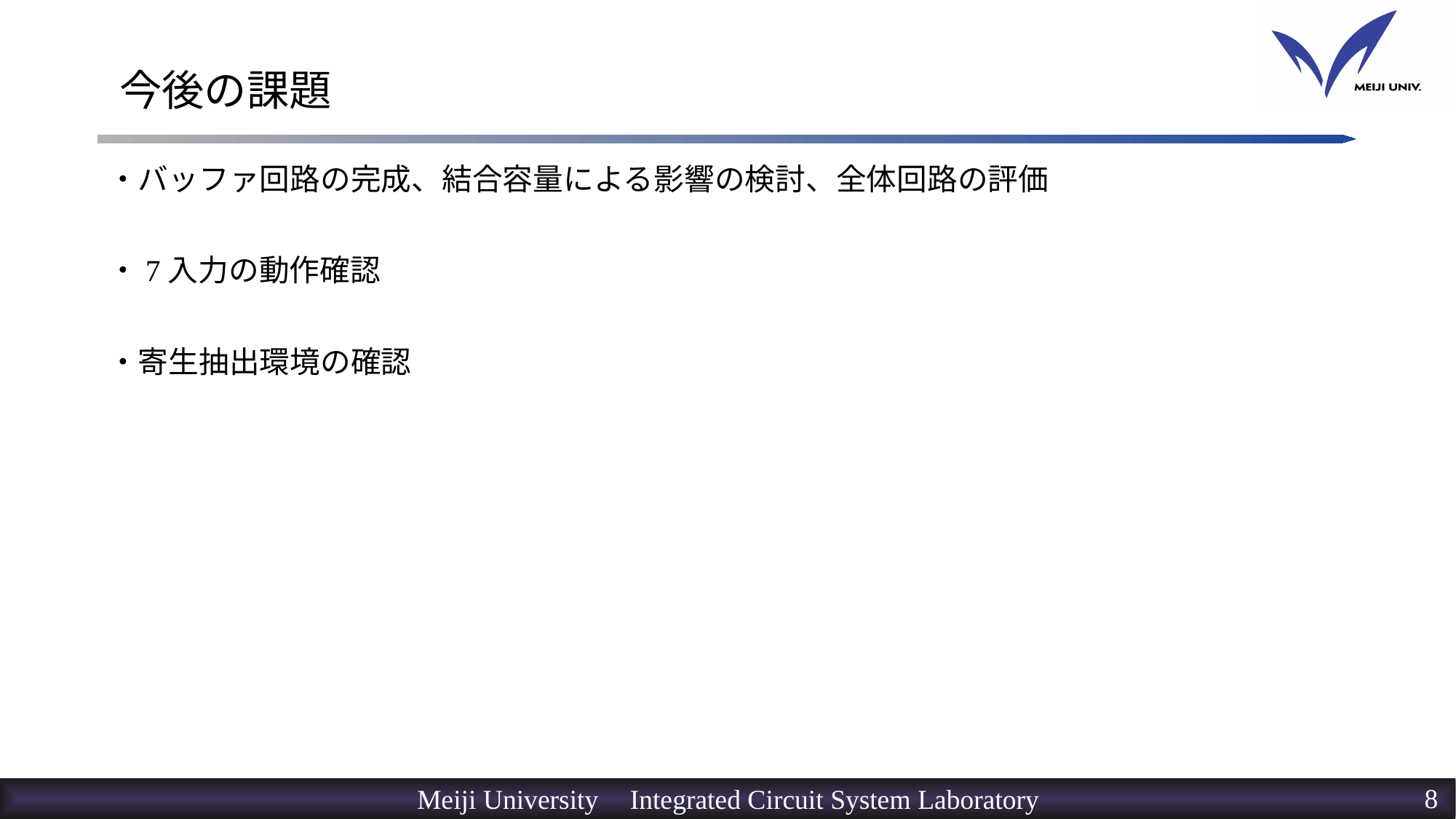

# 今後の課題
・バッファ回路の完成、結合容量による影響の検討、全体回路の評価

・7入力の動作確認

・寄生抽出環境の確認